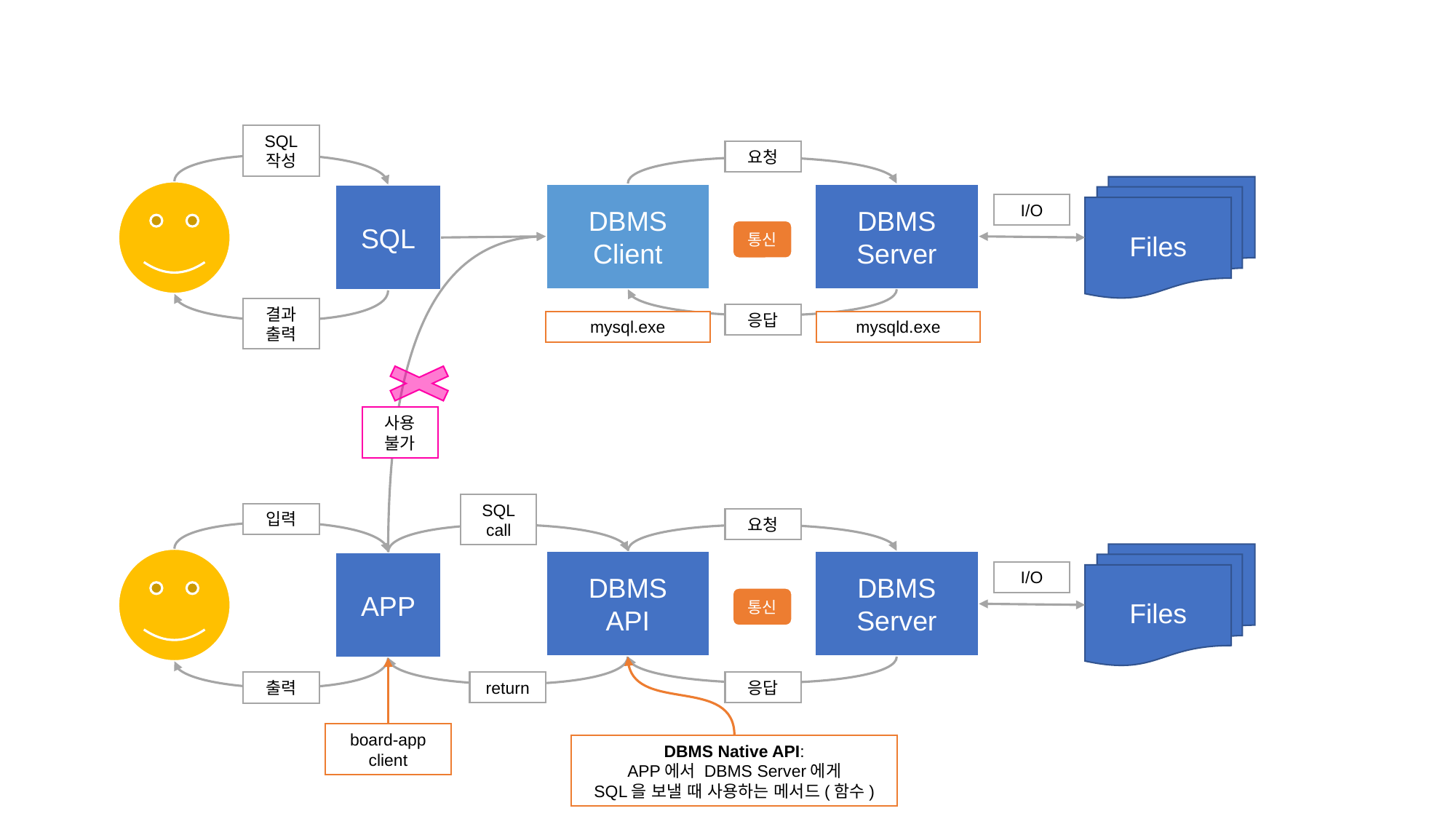

SQL
작성
요청
Files

DBMS
Client
DBMS
Server
SQL
I/O
통신
결과
출력
응답
mysql.exe
mysqld.exe

사용
불가
SQL
call
입력
요청
Files

DBMS
API
DBMS
Server
APP
I/O
통신
return
응답
출력
board-app
client
DBMS Native API:
APP에서 DBMS Server에게
SQL을 보낼 때 사용하는 메서드(함수)